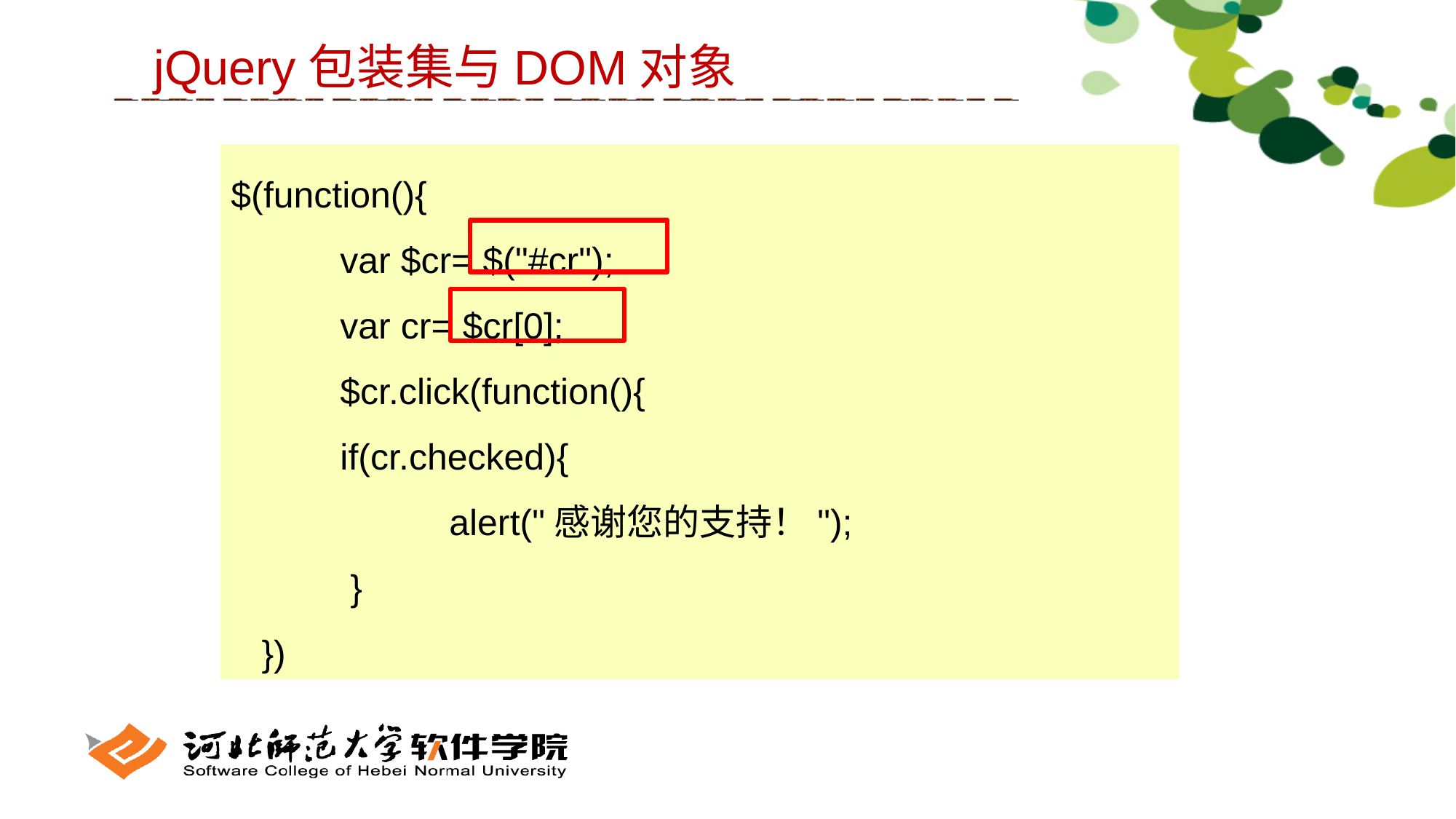

jQuery包装集与DOM对象
$(function(){
 	var $cr= $("#cr");
   	var cr= $cr[0];
   	$cr.click(function(){
     	if(cr.checked){
		alert("感谢您的支持！");
	 }
   })